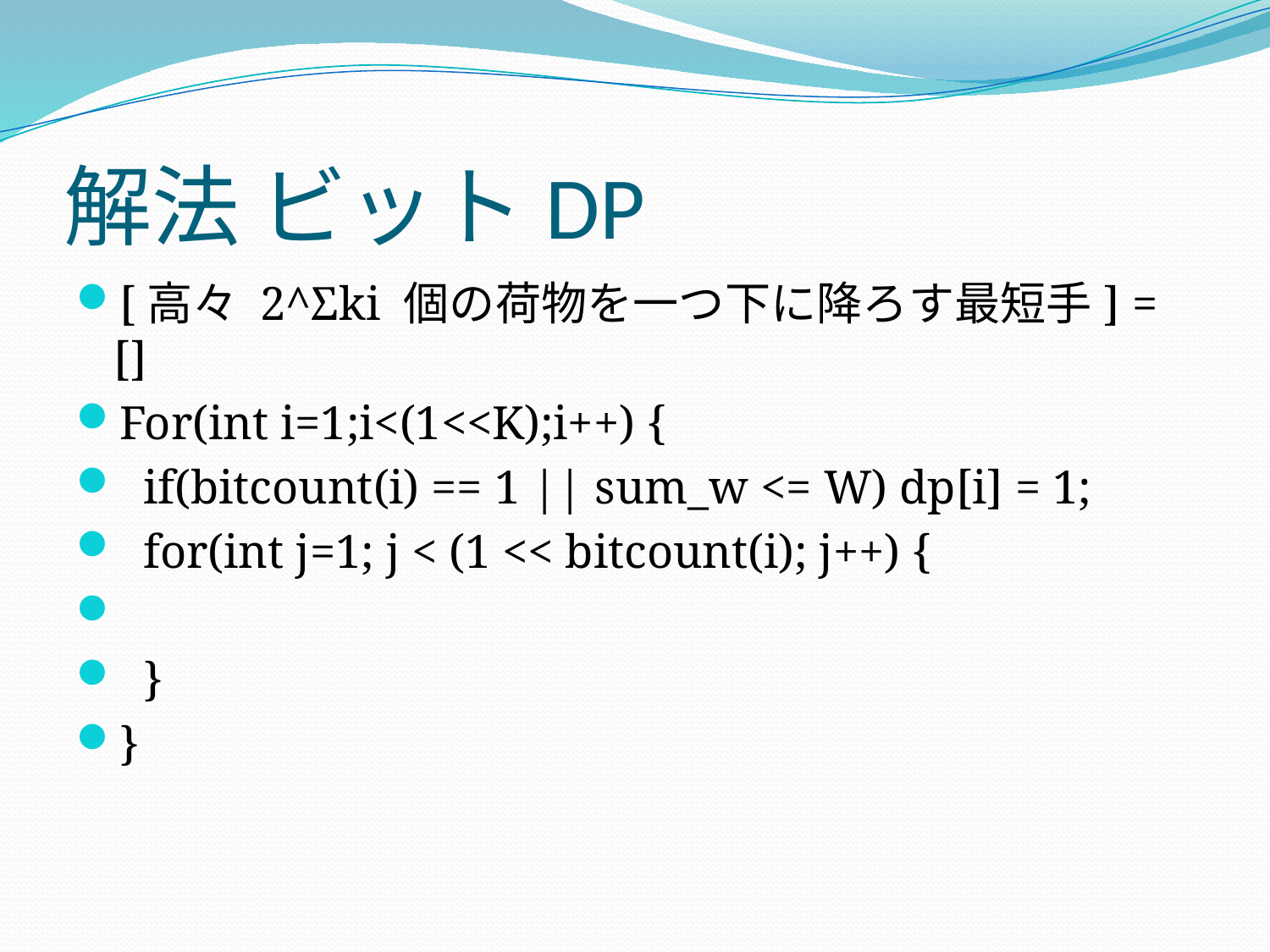

# 解法 ビットDP
[高々 2^Σki 個の荷物を一つ下に降ろす最短手] = []
For(int i=1;i<(1<<K);i++) {
  if(bitcount(i) == 1 || sum_w <= W) dp[i] = 1;
  for(int j=1; j < (1 << bitcount(i); j++) {

  }
}